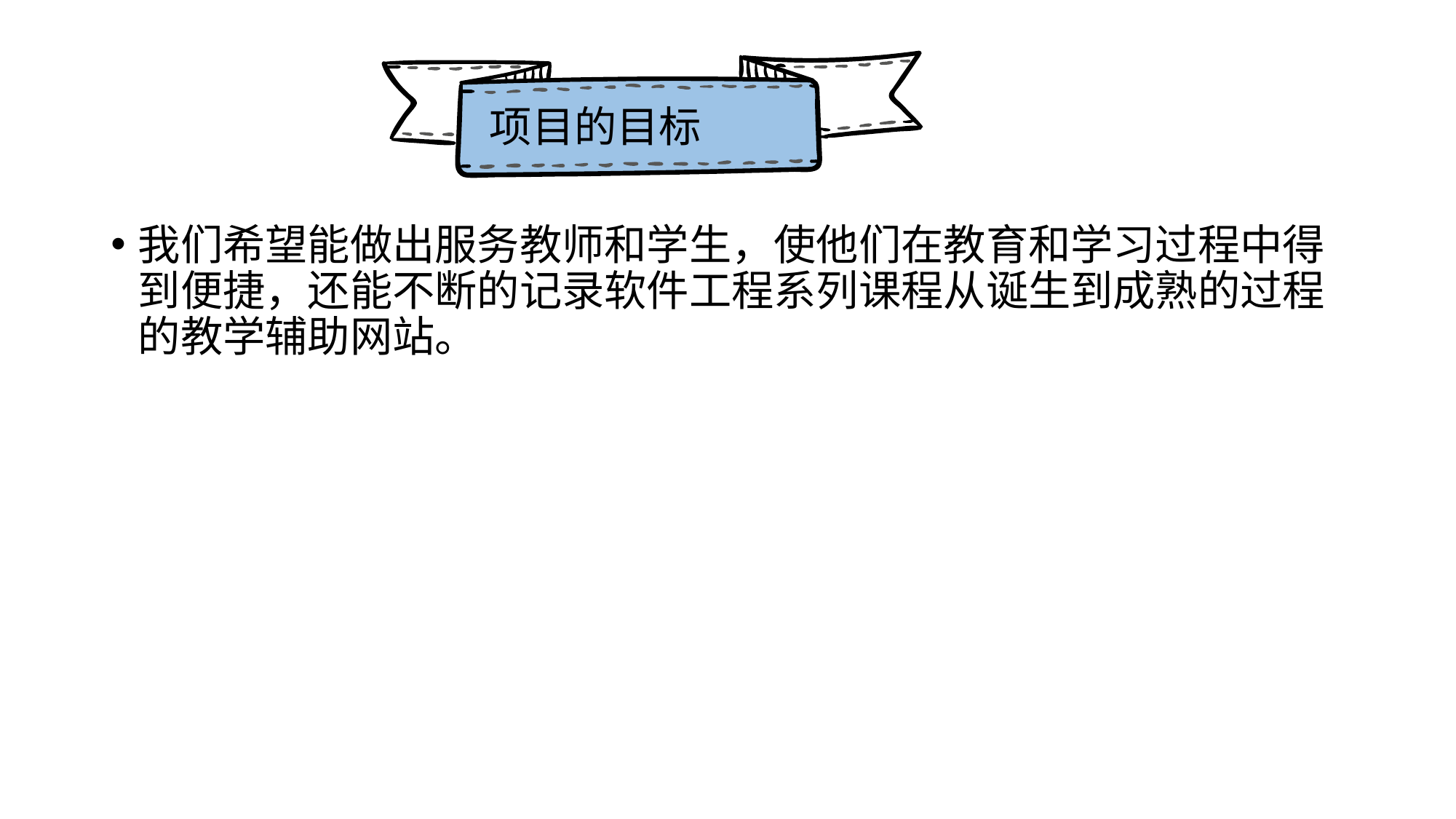

项目的目标
我们希望能做出服务教师和学生，使他们在教育和学习过程中得到便捷，还能不断的记录软件工程系列课程从诞生到成熟的过程的教学辅助网站。